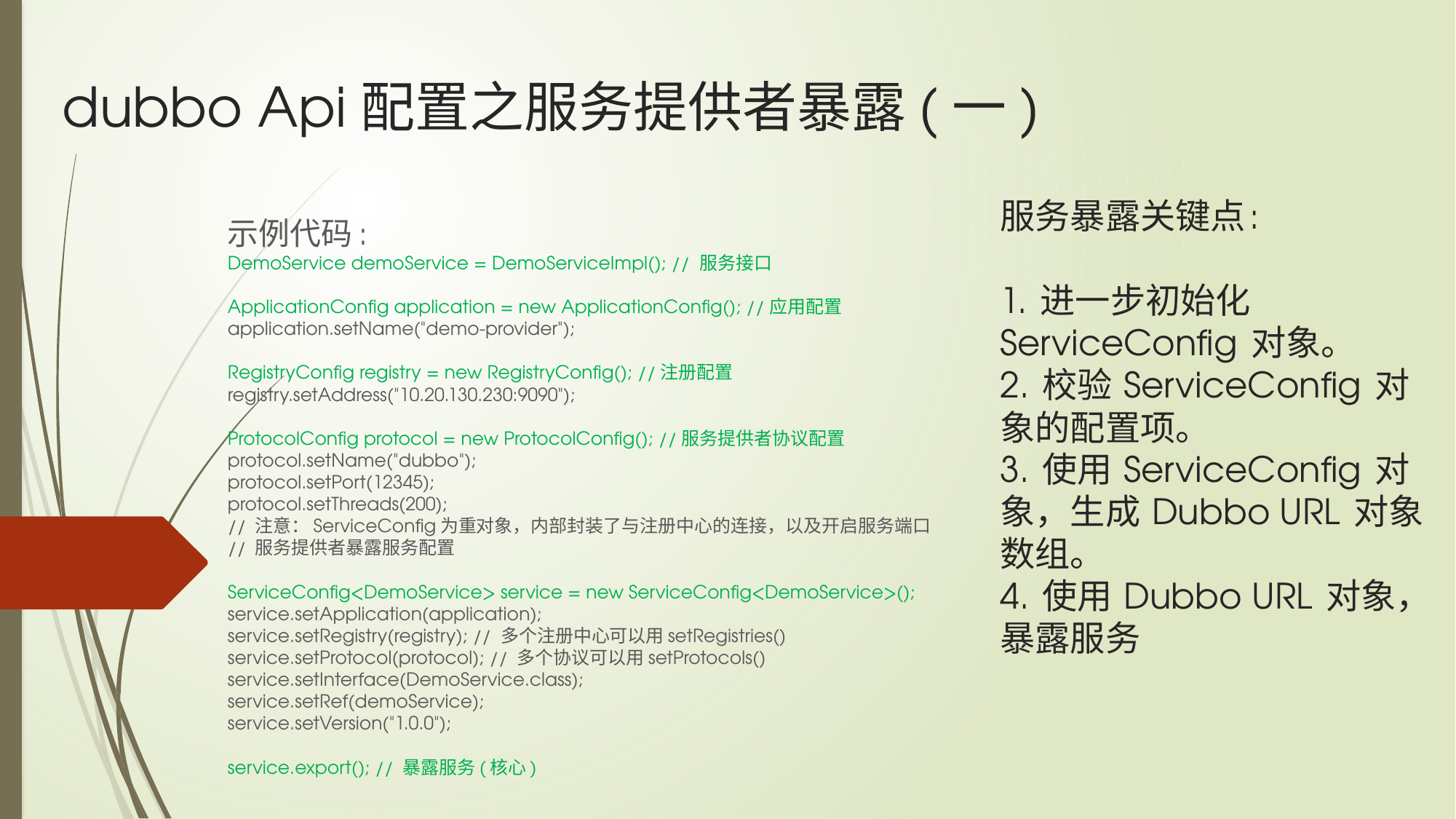

dubbo Api配置之服务提供者暴露(一)
# 示例代码: DemoService demoService = DemoServiceImpl(); // 服务接口 ApplicationConfig application = new ApplicationConfig(); //应用配置 application.setName("demo-provider"); RegistryConfig registry = new RegistryConfig(); //注册配置 registry.setAddress("10.20.130.230:9090"); ProtocolConfig protocol = new ProtocolConfig(); //服务提供者协议配置 protocol.setName("dubbo"); protocol.setPort(12345); protocol.setThreads(200); // 注意：ServiceConfig为重对象，内部封装了与注册中心的连接，以及开启服务端口 // 服务提供者暴露服务配置 ServiceConfig<DemoService> service = new ServiceConfig<DemoService>(); service.setApplication(application); service.setRegistry(registry); // 多个注册中心可以用setRegistries() service.setProtocol(protocol); // 多个协议可以用setProtocols() service.setInterface(DemoService.class); service.setRef(demoService); service.setVersion("1.0.0"); service.export(); // 暴露服务(核心)
服务暴露关键点:

1. 进一步初始化 ServiceConfig 对象。
2. 校验 ServiceConfig 对象的配置项。
3. 使用 ServiceConfig 对象，生成 Dubbo URL 对象数组。
4. 使用 Dubbo URL 对象，暴露服务